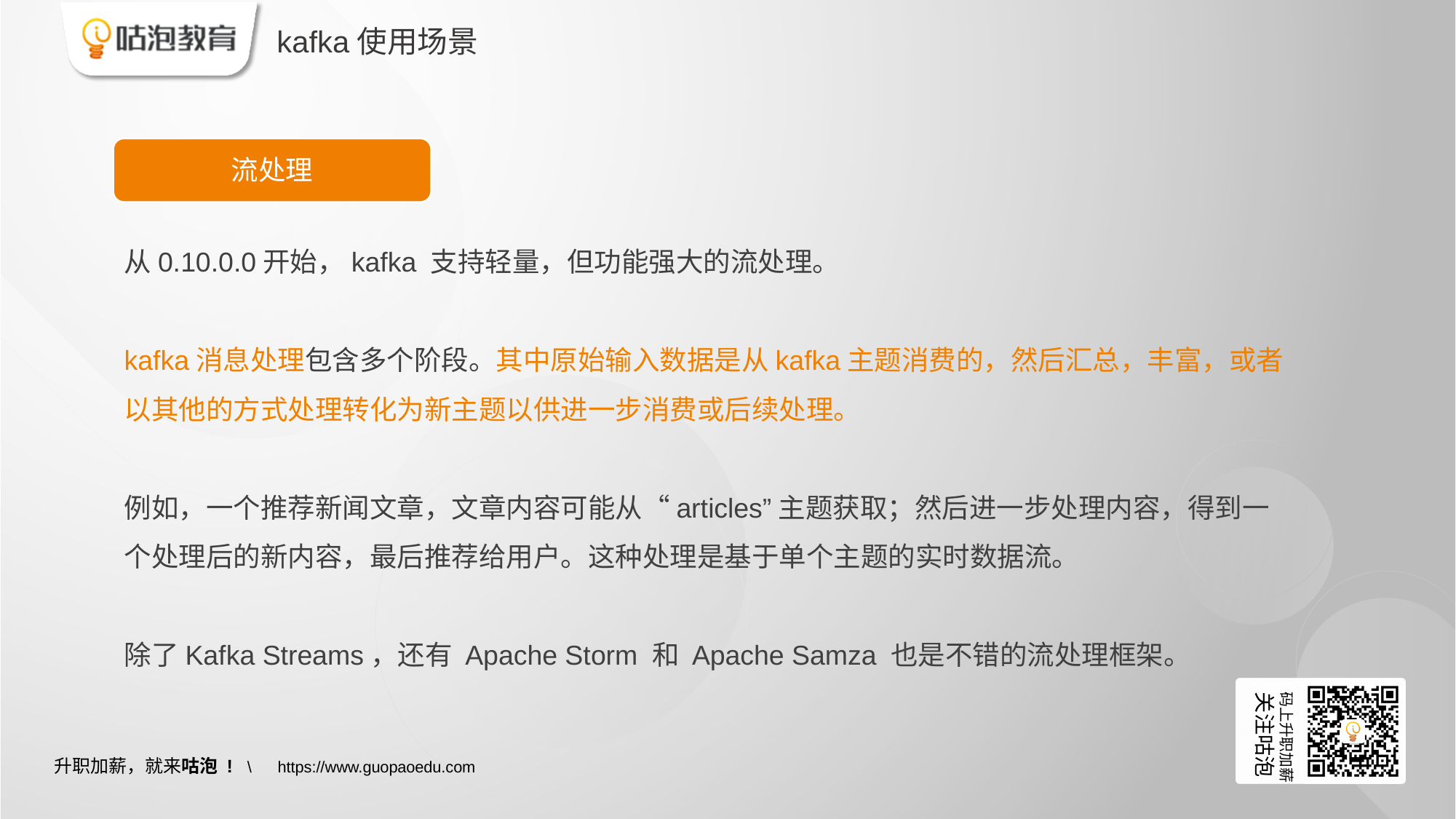

# kafka使用场景

流处理
从0.10.0.0开始，kafka 支持轻量，但功能强大的流处理。

kafka消息处理包含多个阶段。其中原始输入数据是从kafka主题消费的，然后汇总，丰富，或者以其他的方式处理转化为新主题以供进一步消费或后续处理。

例如，一个推荐新闻文章，文章内容可能从“articles”主题获取；然后进一步处理内容，得到一个处理后的新内容，最后推荐给用户。这种处理是基于单个主题的实时数据流。

除了Kafka Streams，还有 Apache Storm 和 Apache Samza 也是不错的流处理框架。